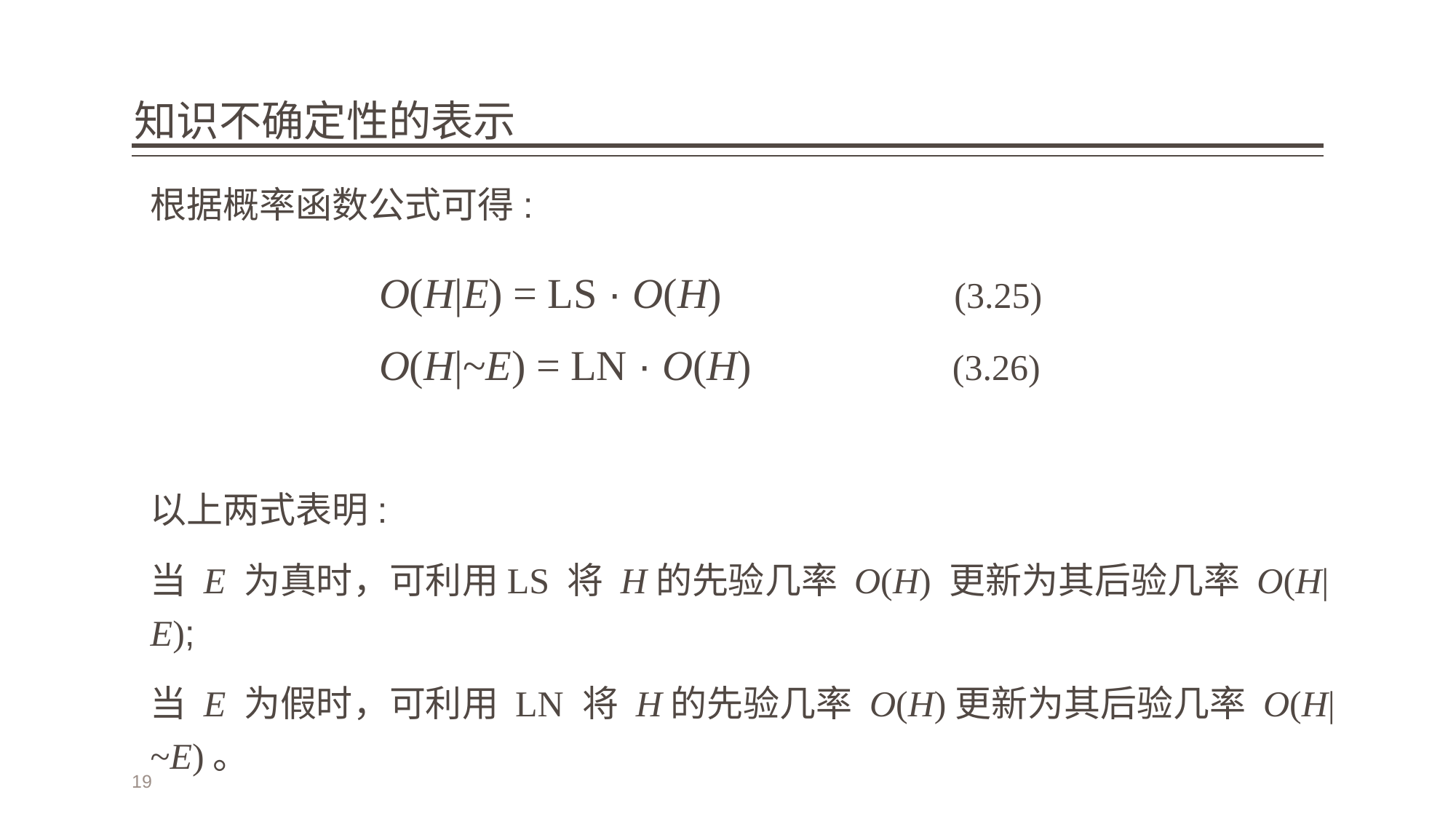

知识不确定性的表示
根据概率函数公式可得:
O(H|E) = LS · O(H)                      (3.25)
O(H|~E) = LN · O(H)                   (3.26)
以上两式表明:
当 E 为真时，可利用LS 将 H的先验几率 O(H) 更新为其后验几率 O(H|E);
当 E 为假时，可利用 LN 将 H的先验几率 O(H)更新为其后验几率 O(H|~E)。
19